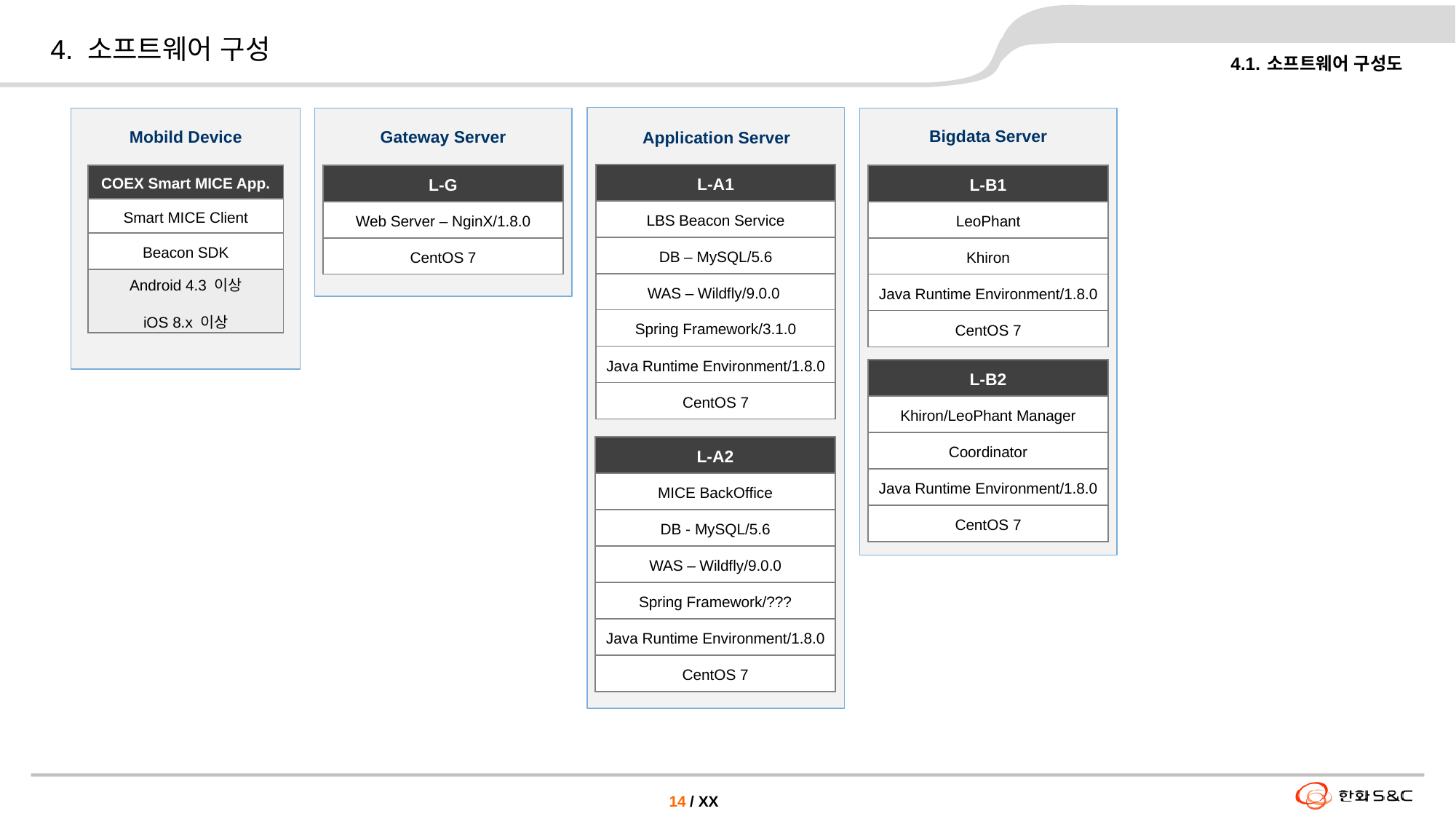

# 4. 소프트웨어 구성
4.1. 소프트웨어 구성도

Bigdata Server

Mobild Device
Gateway Server
Application Server
| L-A1 |
| --- |
| LBS Beacon Service |
| DB – MySQL/5.6 |
| WAS – Wildfly/9.0.0 |
| Spring Framework/3.1.0 |
| Java Runtime Environment/1.8.0 |
| CentOS 7 |
| COEX Smart MICE App. |
| --- |
| Smart MICE Client |
| Beacon SDK |
| Android 4.3 이상 iOS 8.x 이상 |
| L-G |
| --- |
| Web Server – NginX/1.8.0 |
| CentOS 7 |
| L-B1 |
| --- |
| LeoPhant |
| Khiron |
| Java Runtime Environment/1.8.0 |
| CentOS 7 |
| L-B2 |
| --- |
| Khiron/LeoPhant Manager |
| Coordinator |
| Java Runtime Environment/1.8.0 |
| CentOS 7 |
| L-A2 |
| --- |
| MICE BackOffice |
| DB - MySQL/5.6 |
| WAS – Wildfly/9.0.0 |
| Spring Framework/??? |
| Java Runtime Environment/1.8.0 |
| CentOS 7 |